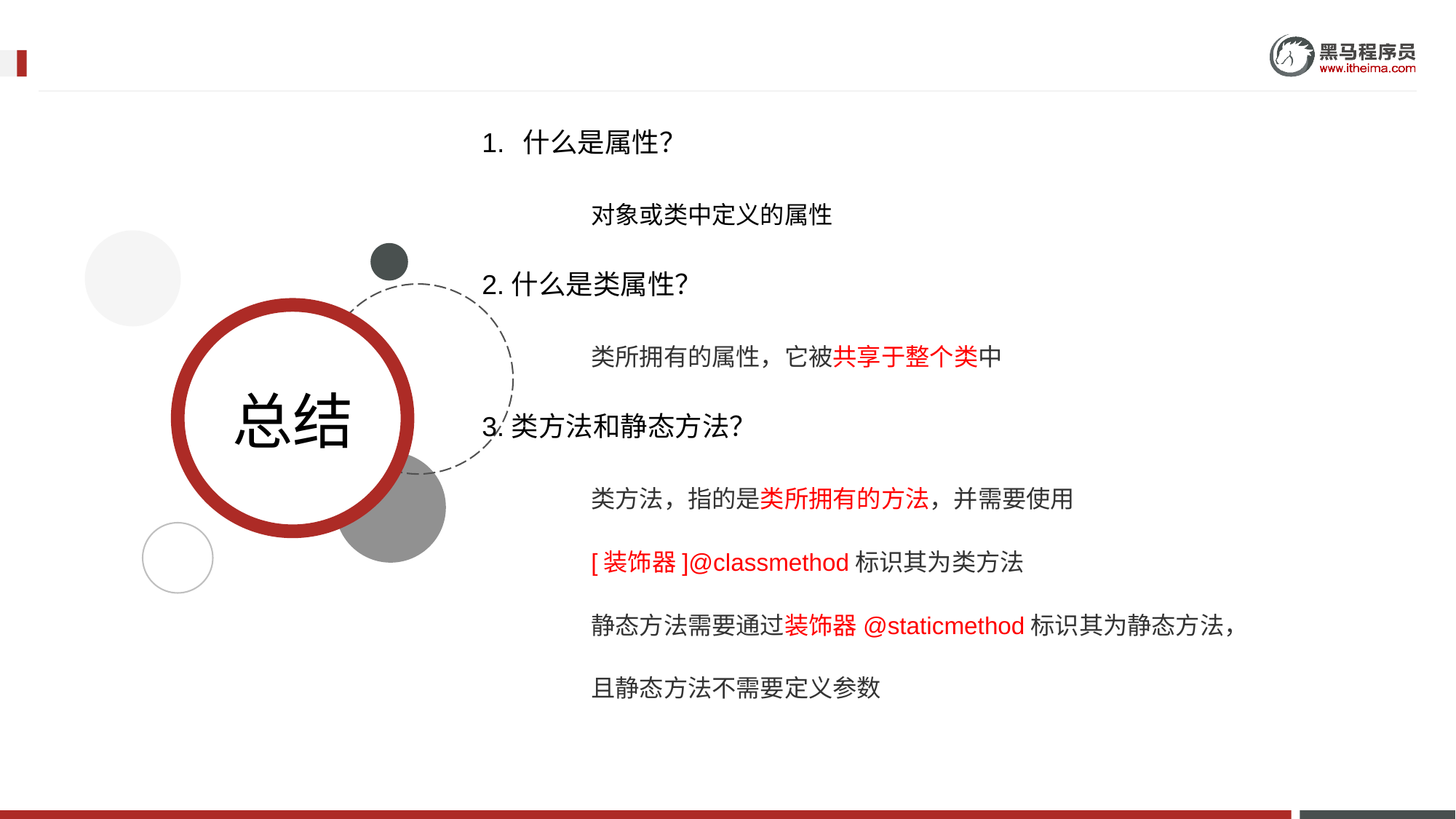

什么是属性？
	对象或类中定义的属性
2.什么是类属性？
	类所拥有的属性，它被共享于整个类中
3.类方法和静态方法？
	类方法，指的是类所拥有的方法，并需要使用
	[装饰器]@classmethod标识其为类方法
	静态方法需要通过装饰器@staticmethod标识其为静态方法，
	且静态方法不需要定义参数